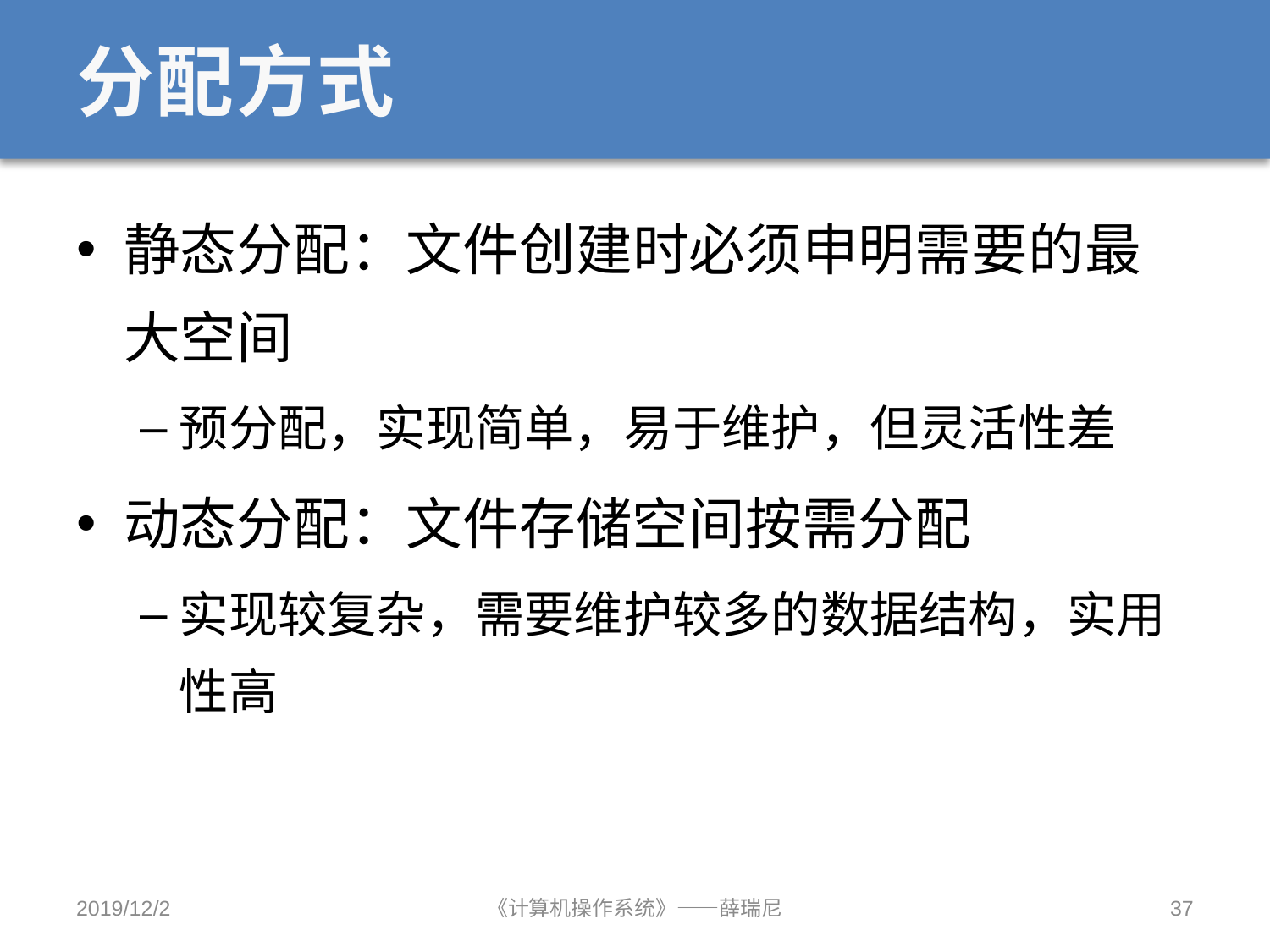

# 分配方式
静态分配：文件创建时必须申明需要的最大空间
预分配，实现简单，易于维护，但灵活性差
动态分配：文件存储空间按需分配
实现较复杂，需要维护较多的数据结构，实用性高

2019/12/2
《计算机操作系统》——薛瑞尼
37